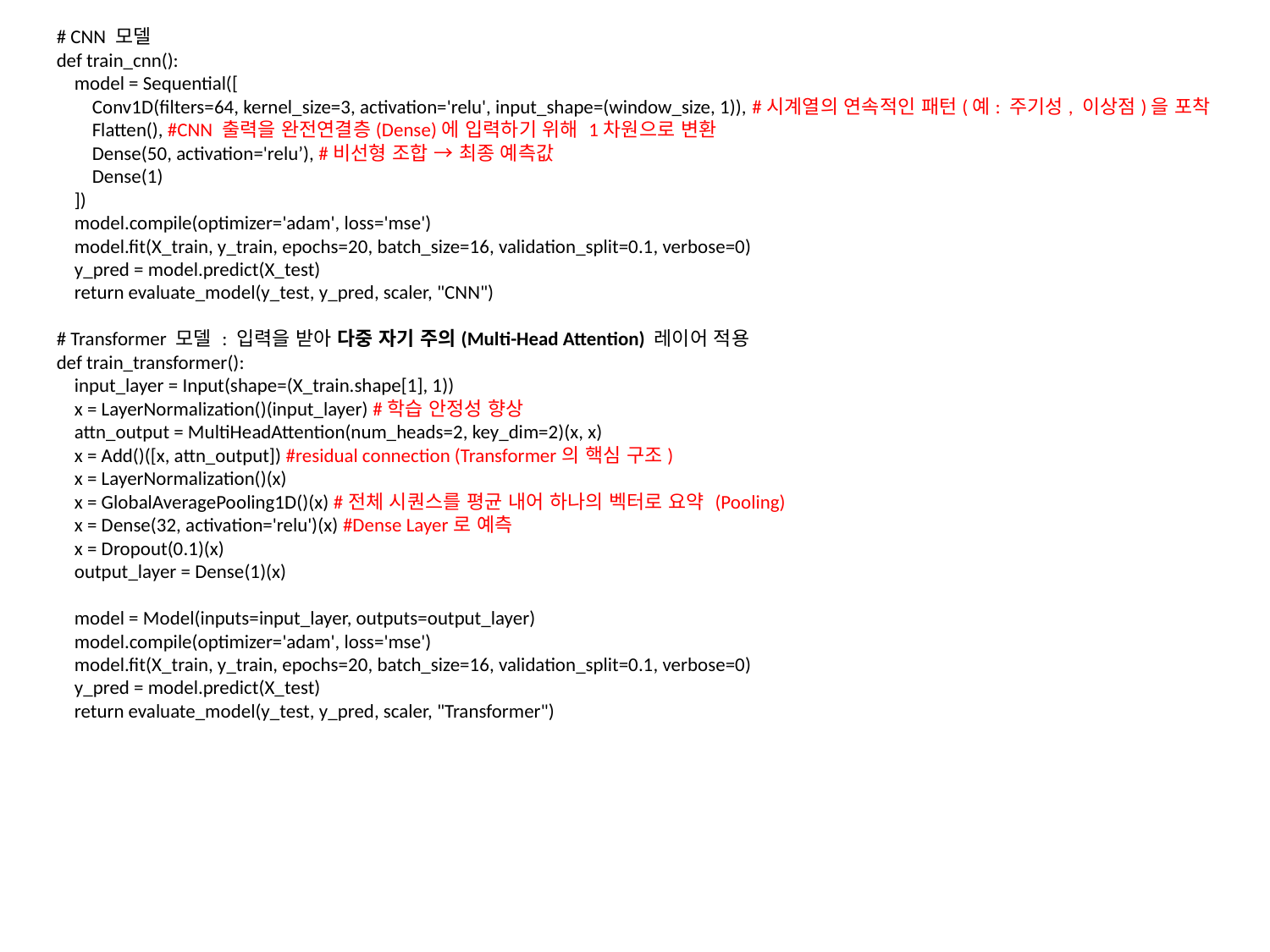

# CNN 모델
def train_cnn():
    model = Sequential([
        Conv1D(filters=64, kernel_size=3, activation='relu', input_shape=(window_size, 1)), #시계열의 연속적인 패턴(예: 주기성, 이상점)을 포착
        Flatten(), #CNN 출력을 완전연결층(Dense)에 입력하기 위해 1차원으로 변환
        Dense(50, activation='relu’), #비선형 조합 → 최종 예측값
        Dense(1)
    ])
    model.compile(optimizer='adam', loss='mse')
    model.fit(X_train, y_train, epochs=20, batch_size=16, validation_split=0.1, verbose=0)
    y_pred = model.predict(X_test)
    return evaluate_model(y_test, y_pred, scaler, "CNN")

# Transformer 모델 : 입력을 받아 다중 자기 주의(Multi-Head Attention) 레이어 적용
def train_transformer():
    input_layer = Input(shape=(X_train.shape[1], 1))
    x = LayerNormalization()(input_layer) #학습 안정성 향상
    attn_output = MultiHeadAttention(num_heads=2, key_dim=2)(x, x)
    x = Add()([x, attn_output]) #residual connection (Transformer의 핵심 구조)
    x = LayerNormalization()(x)
    x = GlobalAveragePooling1D()(x) #전체 시퀀스를 평균 내어 하나의 벡터로 요약 (Pooling)
    x = Dense(32, activation='relu')(x) #Dense Layer로 예측
    x = Dropout(0.1)(x)
    output_layer = Dense(1)(x)

    model = Model(inputs=input_layer, outputs=output_layer)
    model.compile(optimizer='adam', loss='mse')
    model.fit(X_train, y_train, epochs=20, batch_size=16, validation_split=0.1, verbose=0)
    y_pred = model.predict(X_test)
    return evaluate_model(y_test, y_pred, scaler, "Transformer")